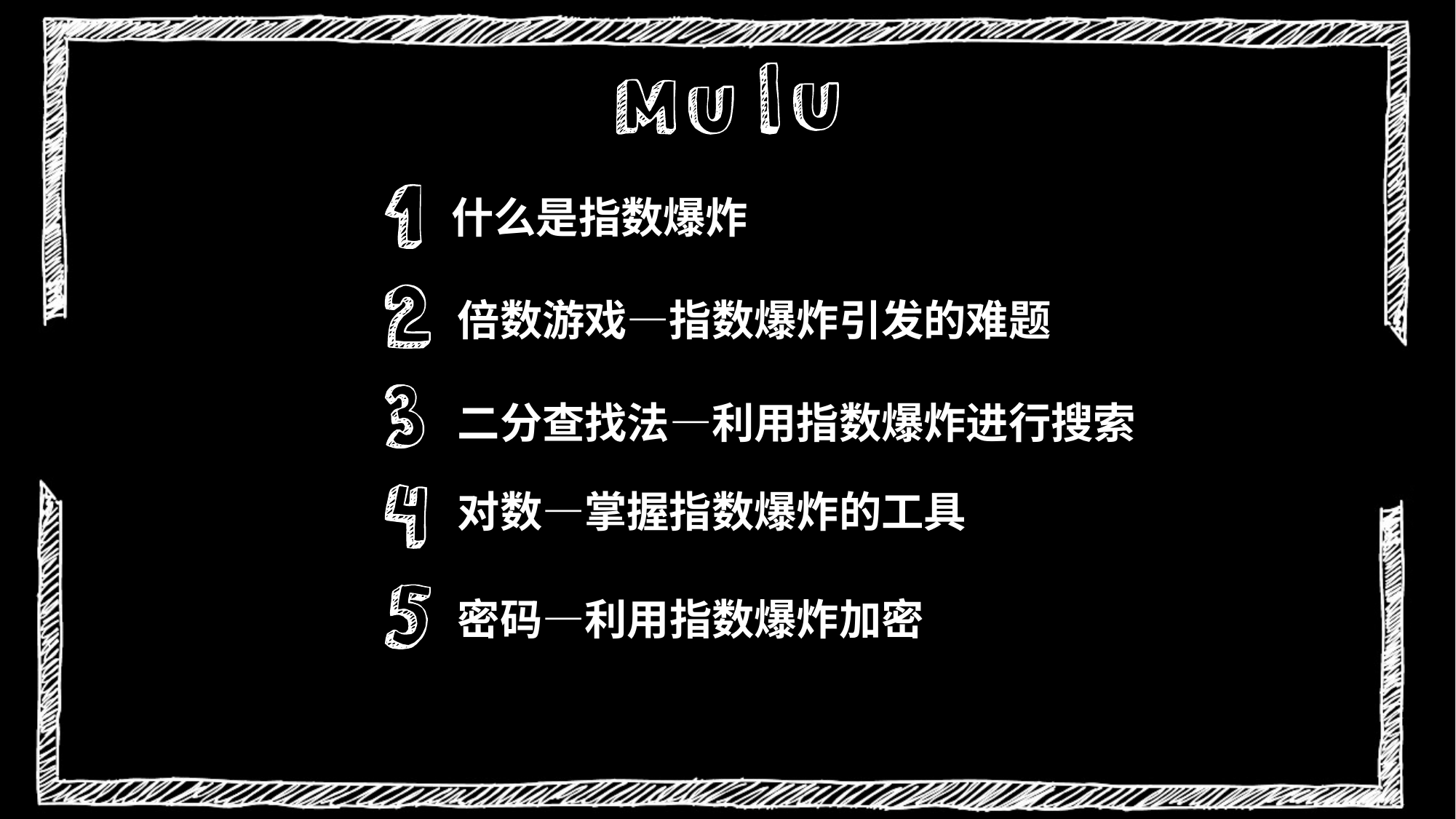

什么是指数爆炸

倍数游戏—指数爆炸引发的难题

二分查找法—利用指数爆炸进行搜索
对数—掌握指数爆炸的工具

密码—利用指数爆炸加密